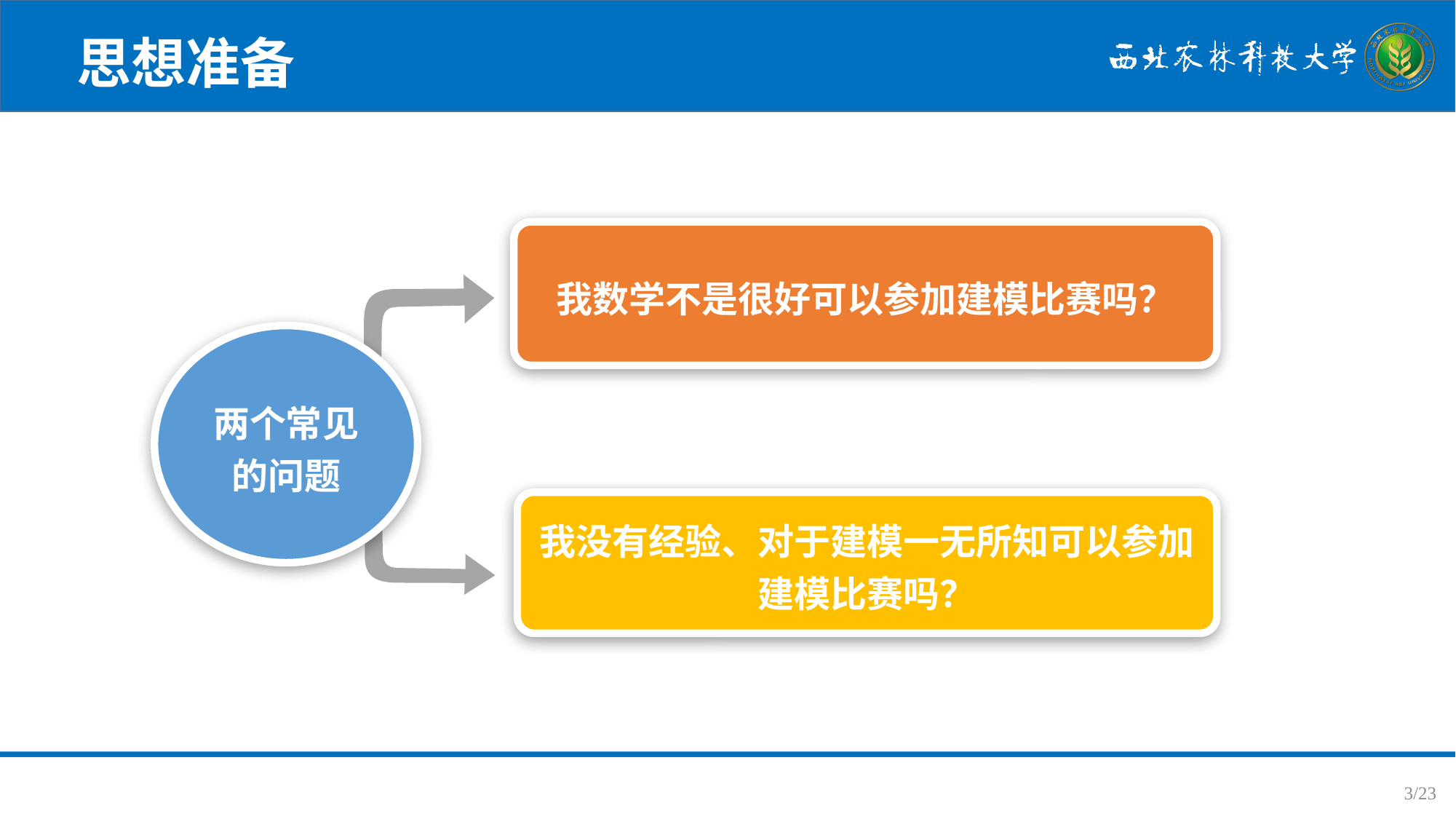

思想准备
我数学不是很好可以参加建模比赛吗？

两个常见的问题

我没有经验、对于建模一无所知可以参加建模比赛吗？
3/23